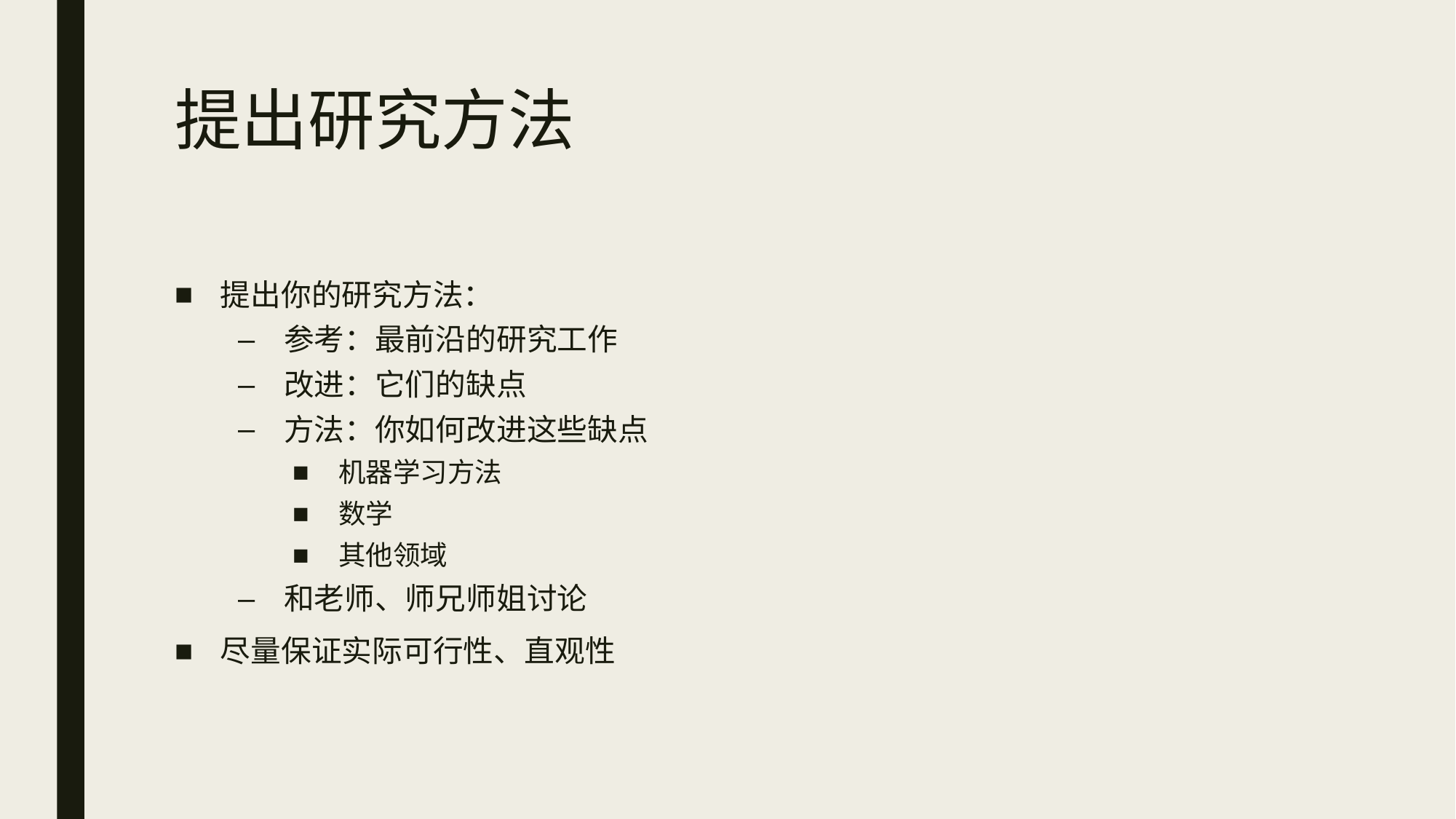

# 提出研究方法
提出你的研究方法：
参考：最前沿的研究工作
改进：它们的缺点
方法：你如何改进这些缺点
机器学习方法
数学
其他领域
和老师、师兄师姐讨论
尽量保证实际可行性、直观性